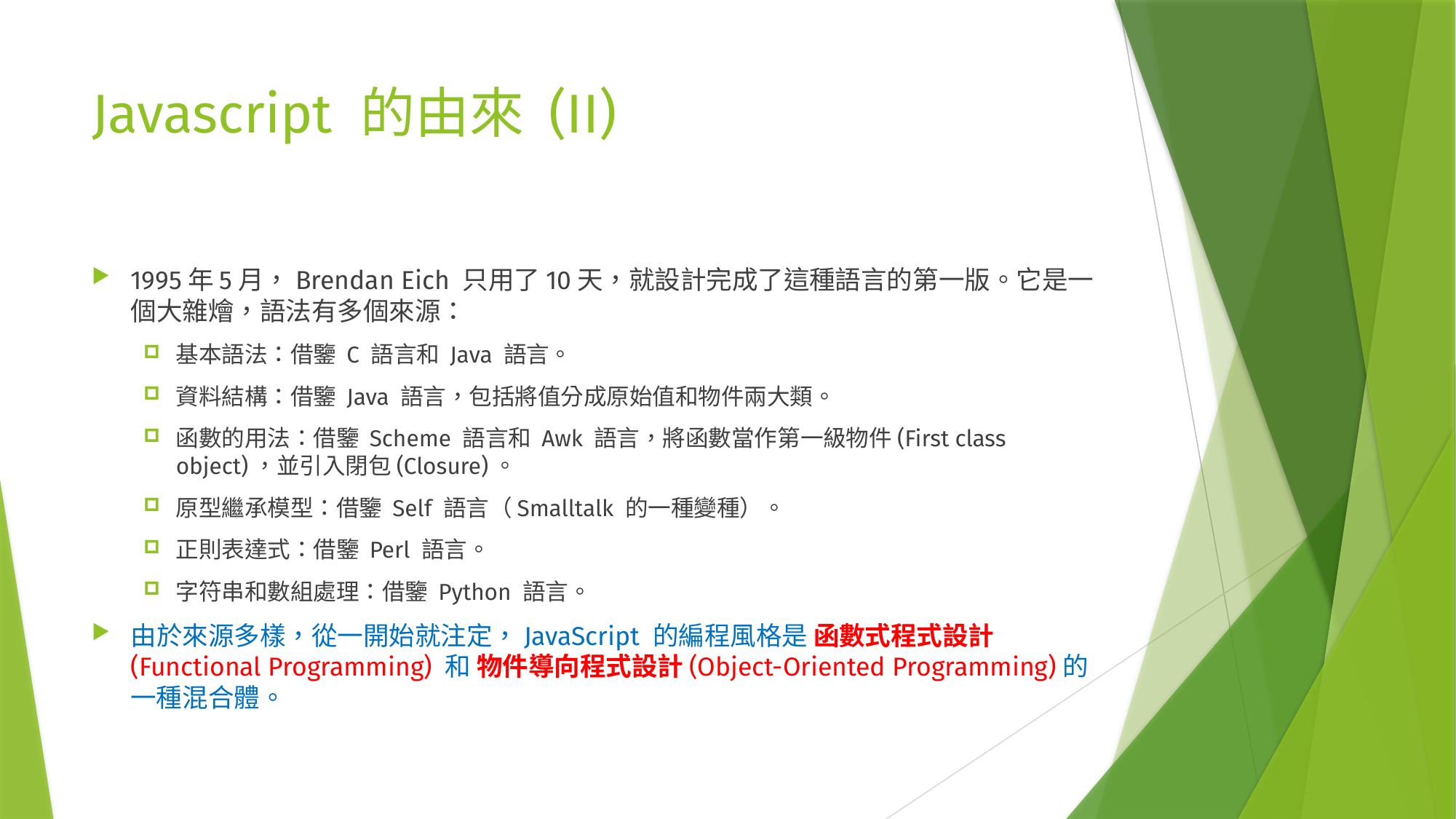

# Javascript 的由來 (II)
1995年5月，Brendan Eich 只用了10天，就設計完成了這種語言的第一版。它是一個大雜燴，語法有多個來源：
基本語法：借鑒 C 語言和 Java 語言。
資料結構：借鑒 Java 語言，包括將值分成原始值和物件兩大類。
函數的用法：借鑒 Scheme 語言和 Awk 語言，將函數當作第一級物件(First class object)，並引入閉包(Closure)。
原型繼承模型：借鑒 Self 語言（Smalltalk 的一種變種）。
正則表達式：借鑒 Perl 語言。
字符串和數組處理：借鑒 Python 語言。
由於來源多樣，從一開始就注定，JavaScript 的編程風格是 函數式程式設計 (Functional Programming) 和 物件導向程式設計(Object-Oriented Programming)的一種混合體。